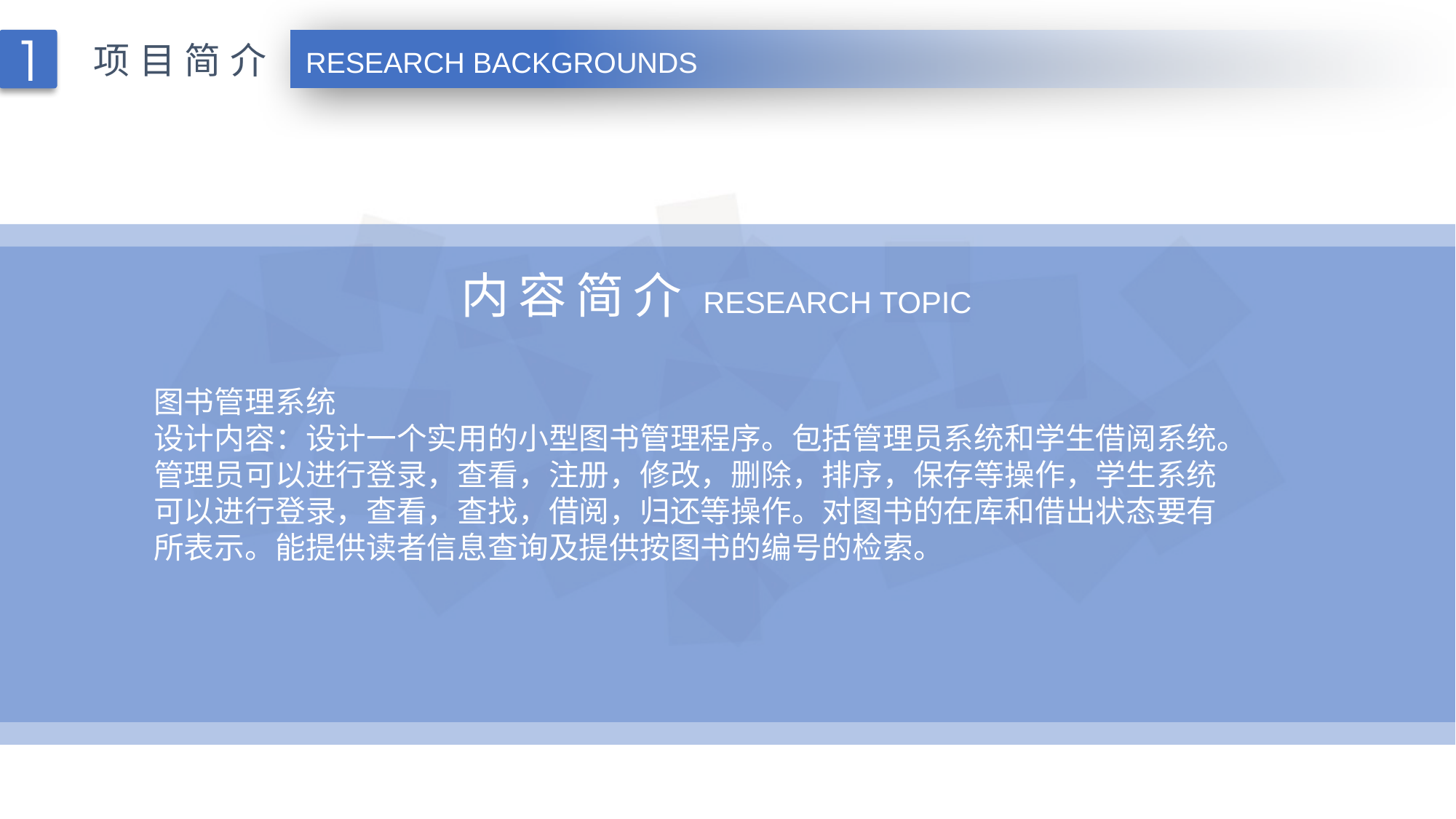

1

项目简介
RESEARCH BACKGROUNDS

内容简介RESEARCH TOPIC
图书管理系统
设计内容：设计一个实用的小型图书管理程序。包括管理员系统和学生借阅系统。管理员可以进行登录，查看，注册，修改，删除，排序，保存等操作，学生系统可以进行登录，查看，查找，借阅，归还等操作。对图书的在库和借出状态要有所表示。能提供读者信息查询及提供按图书的编号的检索。